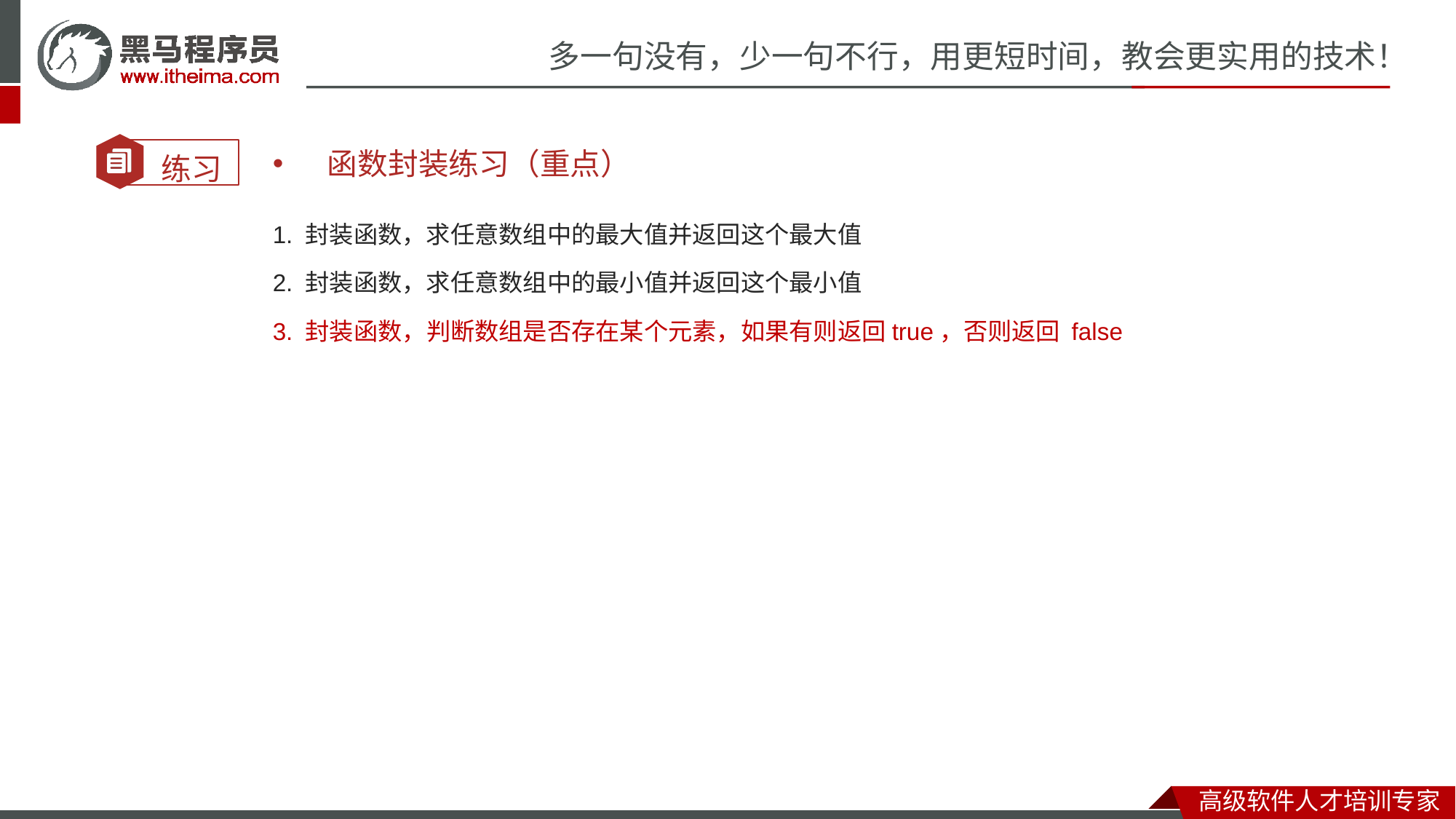

函数封装练习（重点）
1. 封装函数，求任意数组中的最大值并返回这个最大值
2. 封装函数，求任意数组中的最小值并返回这个最小值
3. 封装函数，判断数组是否存在某个元素，如果有则返回true，否则返回 false